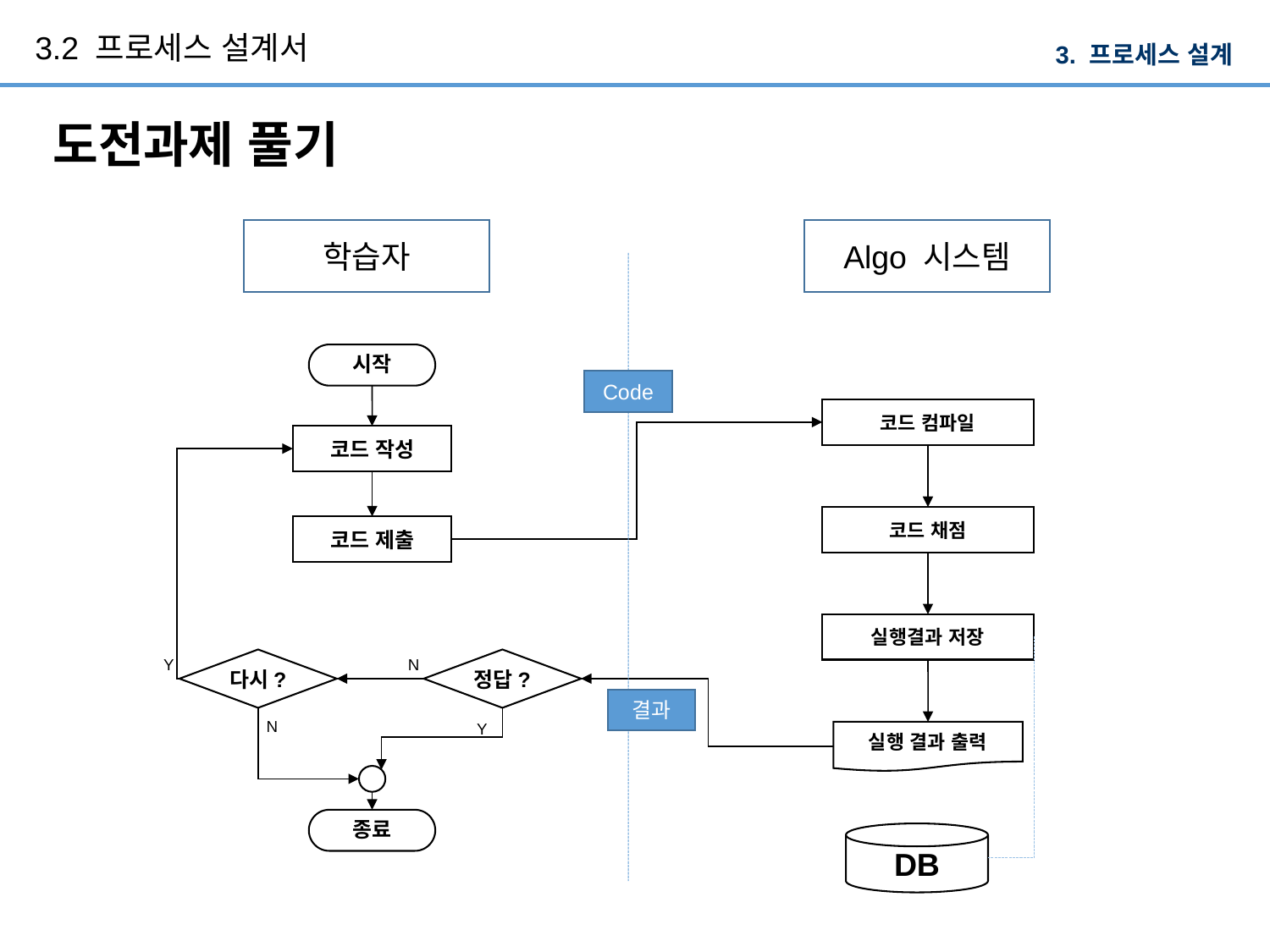

# 3.2 프로세스 설계서
3. 프로세스 설계
도전과제 풀기
학습자
Algo 시스템
시작
Code
코드 컴파일
코드 작성
코드 채점
코드 제출
실행결과 저장
Y
다시?
N
정답?
결과
N
Y
실행 결과 출력

종료
DB